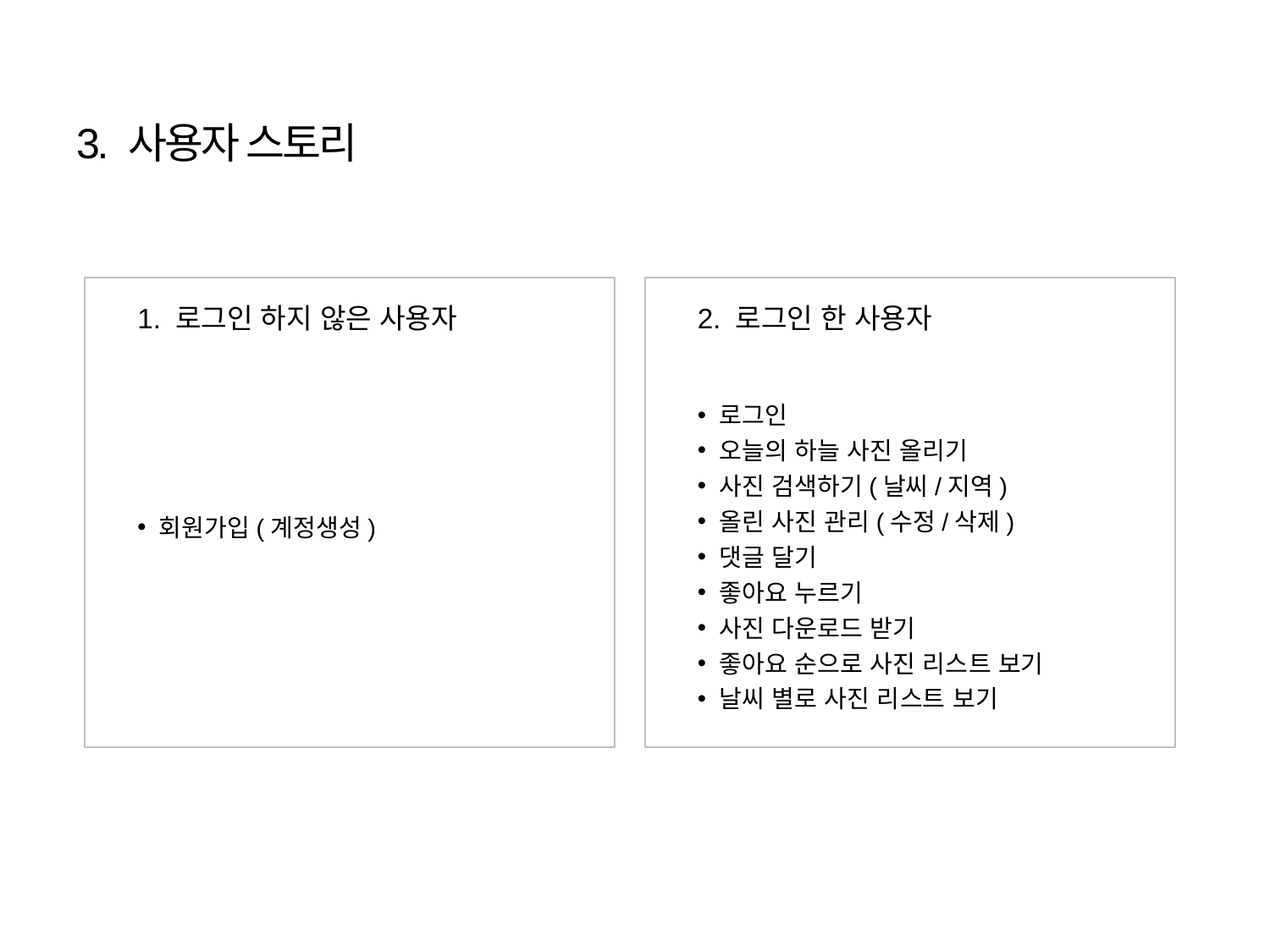

# 3. 사용자 스토리

1. 로그인 하지 않은 사용자

 회원가입(계정생성)

2. 로그인 한 사용자

 로그인
 오늘의 하늘 사진 올리기
 사진 검색하기(날씨/지역)
 올린 사진 관리(수정/삭제)
 댓글 달기
 좋아요 누르기
 사진 다운로드 받기
 좋아요 순으로 사진 리스트 보기
 날씨 별로 사진 리스트 보기